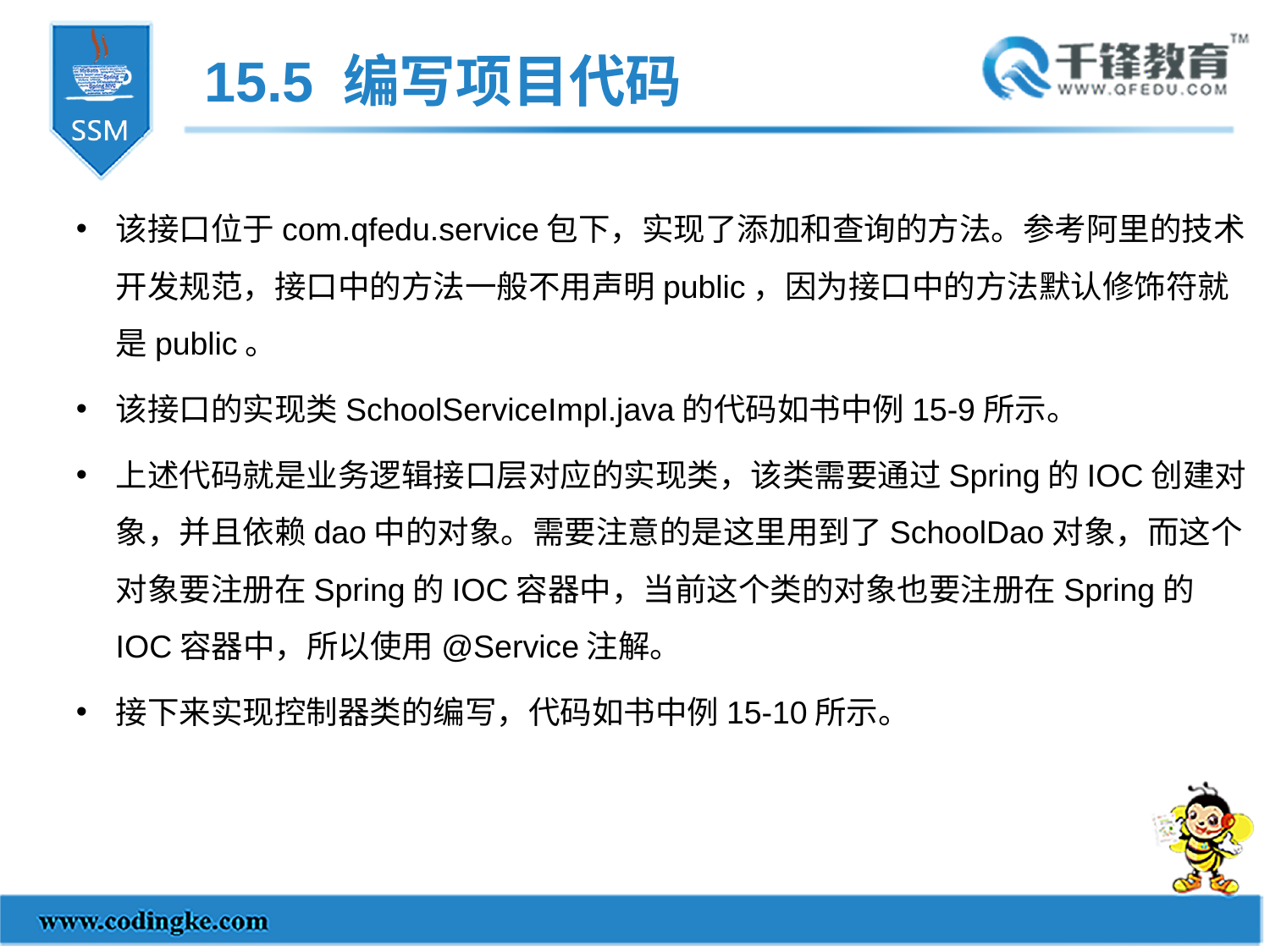

15.5 编写项目代码
该接口位于com.qfedu.service包下，实现了添加和查询的方法。参考阿里的技术开发规范，接口中的方法一般不用声明public，因为接口中的方法默认修饰符就是public。
该接口的实现类SchoolServiceImpl.java的代码如书中例15-9所示。
上述代码就是业务逻辑接口层对应的实现类，该类需要通过Spring的IOC创建对象，并且依赖dao中的对象。需要注意的是这里用到了SchoolDao对象，而这个对象要注册在Spring的IOC容器中，当前这个类的对象也要注册在Spring的IOC容器中，所以使用@Service注解。
接下来实现控制器类的编写，代码如书中例15-10所示。